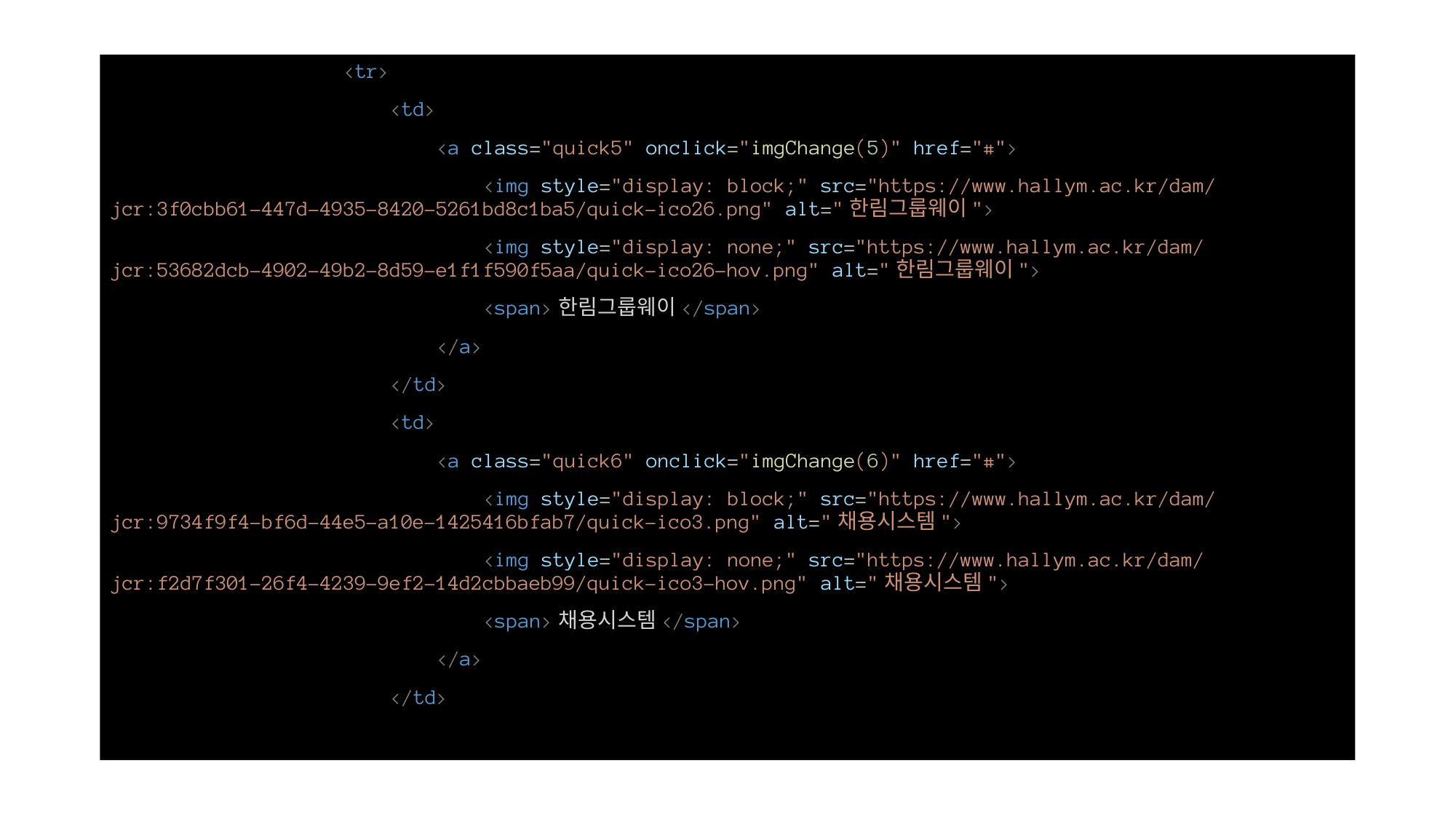

<tr>
                        <td>
                            <a class="quick5" onclick="imgChange(5)" href="#">
                                <img style="display: block;" src="https://www.hallym.ac.kr/dam/jcr:3f0cbb61-447d-4935-8420-5261bd8c1ba5/quick-ico26.png" alt="한림그룹웨이">
                                <img style="display: none;" src="https://www.hallym.ac.kr/dam/jcr:53682dcb-4902-49b2-8d59-e1f1f590f5aa/quick-ico26-hov.png" alt="한림그룹웨이">
                                <span>한림그룹웨이</span>
                            </a>
                        </td>
                        <td>
                            <a class="quick6" onclick="imgChange(6)" href="#">
                                <img style="display: block;" src="https://www.hallym.ac.kr/dam/jcr:9734f9f4-bf6d-44e5-a10e-1425416bfab7/quick-ico3.png" alt="채용시스템">
                                <img style="display: none;" src="https://www.hallym.ac.kr/dam/jcr:f2d7f301-26f4-4239-9ef2-14d2cbbaeb99/quick-ico3-hov.png" alt="채용시스템">
                                <span>채용시스템</span>
                            </a>
                        </td>